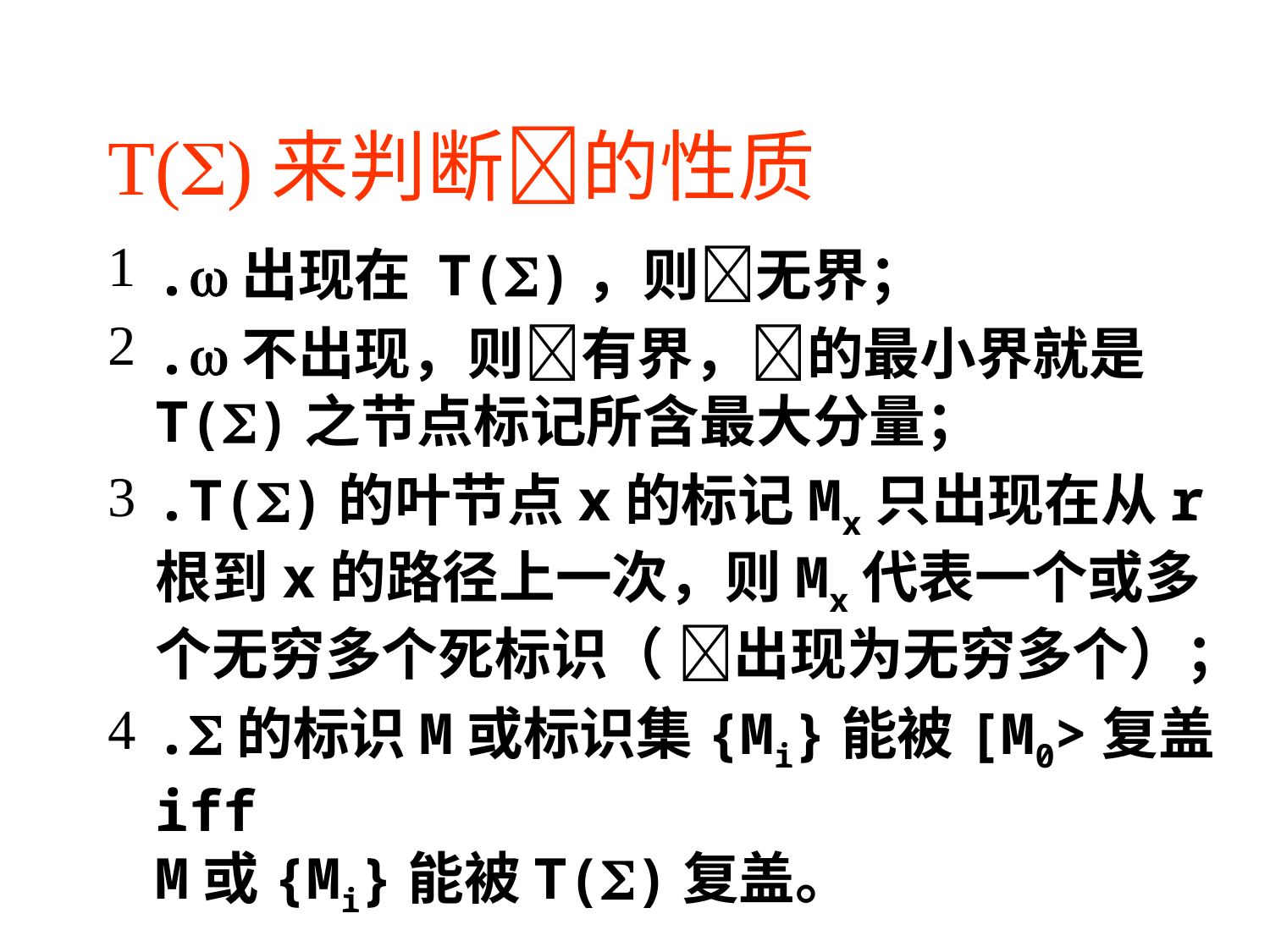

# T(Σ)来判断Σ的性质
.ω出现在 T(Σ)，则Σ无界；
.ω不出现，则Σ有界，Σ的最小界就是T(Σ)之节点标记所含最大分量；
.T(Σ)的叶节点x的标记Mx只出现在从r根到x的路径上一次，则Mx代表一个或多个无穷多个死标识（ ω出现为无穷多个）；
.Σ的标识M或标识集{Mi}能被[M0>复盖iff
M或{Mi}能被T(Σ)复盖。